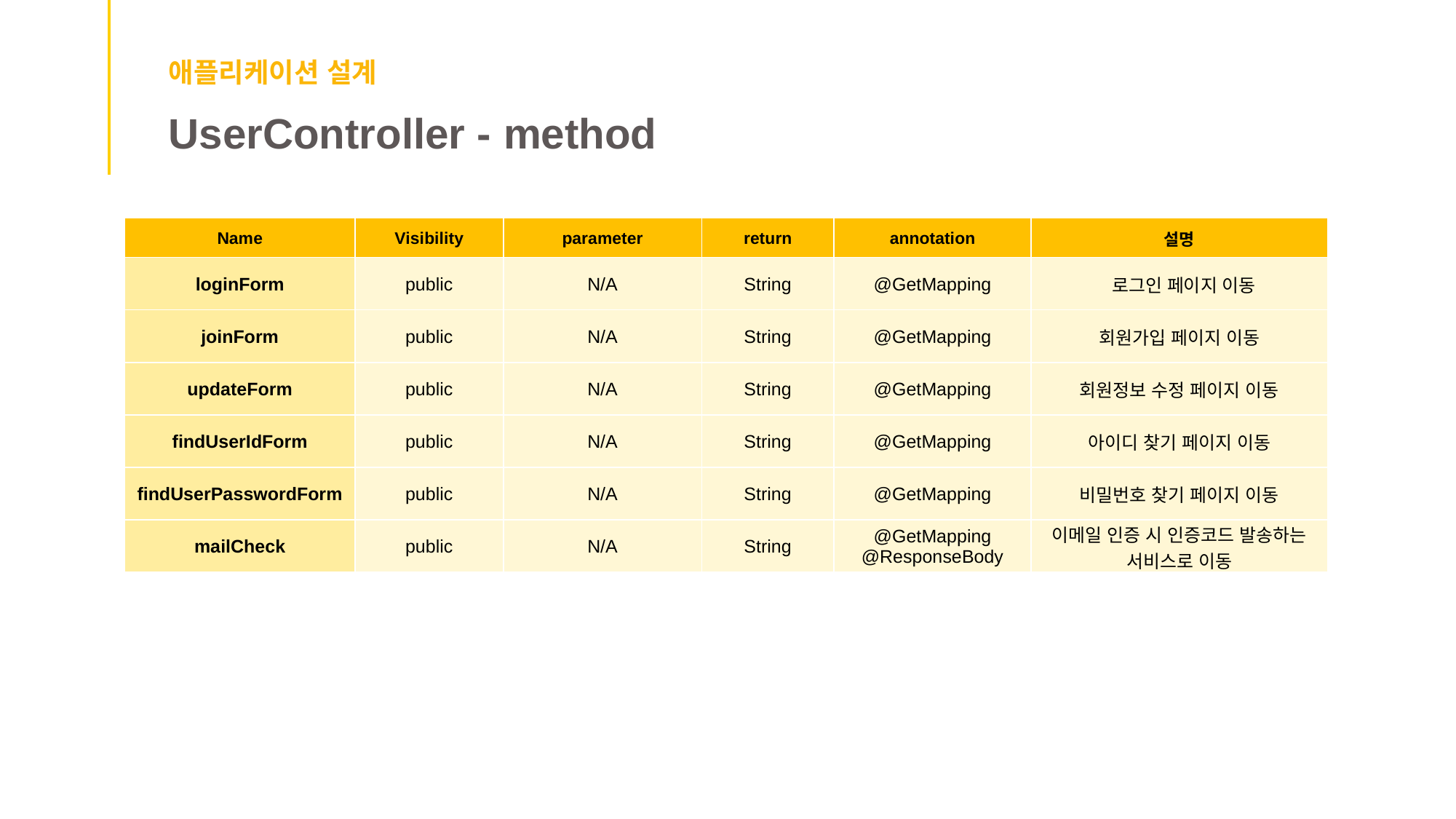

애플리케이션 설계
UserController - method
| Name | Visibility | parameter | return | annotation | 설명 |
| --- | --- | --- | --- | --- | --- |
| loginForm | public | N/A | String | @GetMapping | 로그인 페이지 이동 |
| joinForm | public | N/A | String | @GetMapping | 회원가입 페이지 이동 |
| updateForm | public | N/A | String | @GetMapping | 회원정보 수정 페이지 이동 |
| findUserIdForm | public | N/A | String | @GetMapping | 아이디 찾기 페이지 이동 |
| findUserPasswordForm | public | N/A | String | @GetMapping | 비밀번호 찾기 페이지 이동 |
| mailCheck | public | N/A | String | @GetMapping @ResponseBody | 이메일 인증 시 인증코드 발송하는 서비스로 이동 |